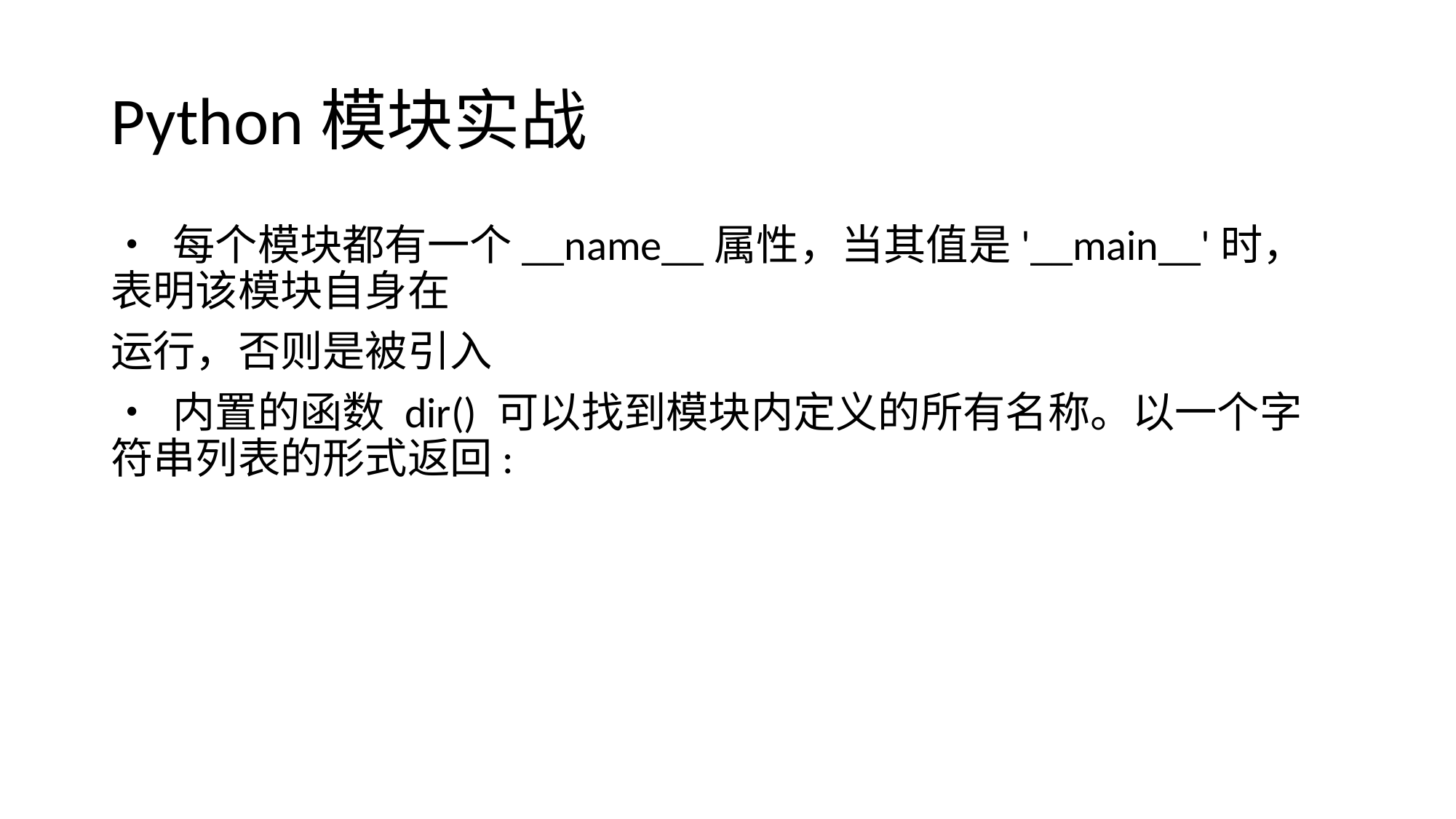

# Python模块实战
• 每个模块都有一个__name__属性，当其值是'__main__'时，表明该模块自身在
运行，否则是被引入
• 内置的函数 dir() 可以找到模块内定义的所有名称。以一个字符串列表的形式返回: